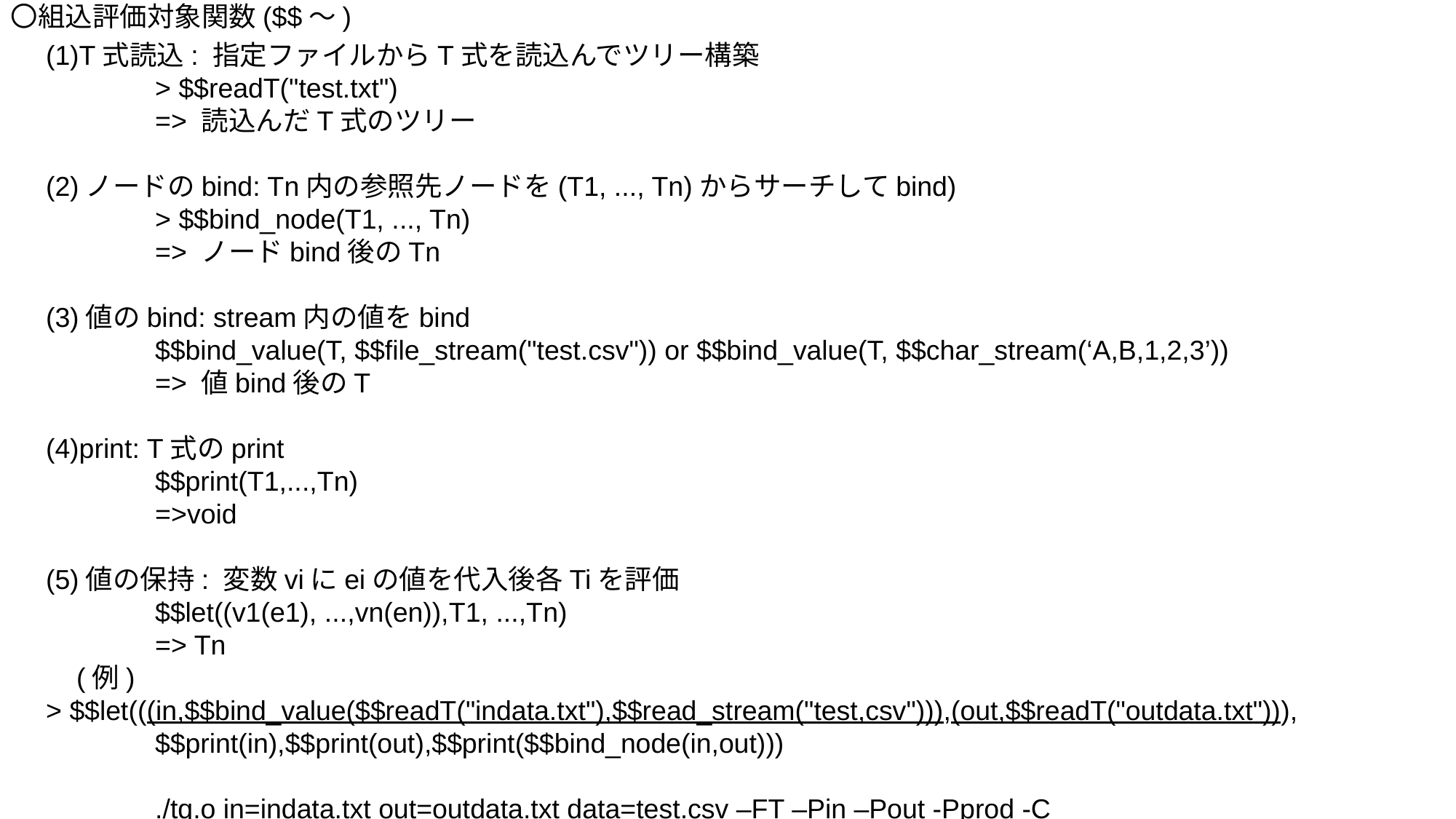

〇組込評価対象関数($$～)
(1)T式読込: 指定ファイルからT式を読込んでツリー構築
	> $$readT("test.txt")
	=> 読込んだT式のツリー

(2)ノードのbind: Tn内の参照先ノードを(T1, ..., Tn)からサーチしてbind)
	> $$bind_node(T1, ..., Tn)
	=> ノードbind後のTn

(3)値のbind: stream内の値をbind
	$$bind_value(T, $$file_stream("test.csv")) or $$bind_value(T, $$char_stream(‘A,B,1,2,3’))
	=> 値bind後のT

(4)print: T式のprint
	$$print(T1,...,Tn)
	=>void

(5)値の保持: 変数viにeiの値を代入後各Tiを評価
	$$let((v1(e1), ...,vn(en)),T1, ...,Tn)
	=> Tn
    (例)
> $$let(((in,$$bind_value($$readT("indata.txt"),$$read_stream("test,csv"))),(out,$$readT("outdata.txt"))),
	$$print(in),$$print(out),$$print($$bind_node(in,out)))

	./tq.o in=indata.txt out=outdata.txt data=test.csv –FT –Pin –Pout -Pprod -C